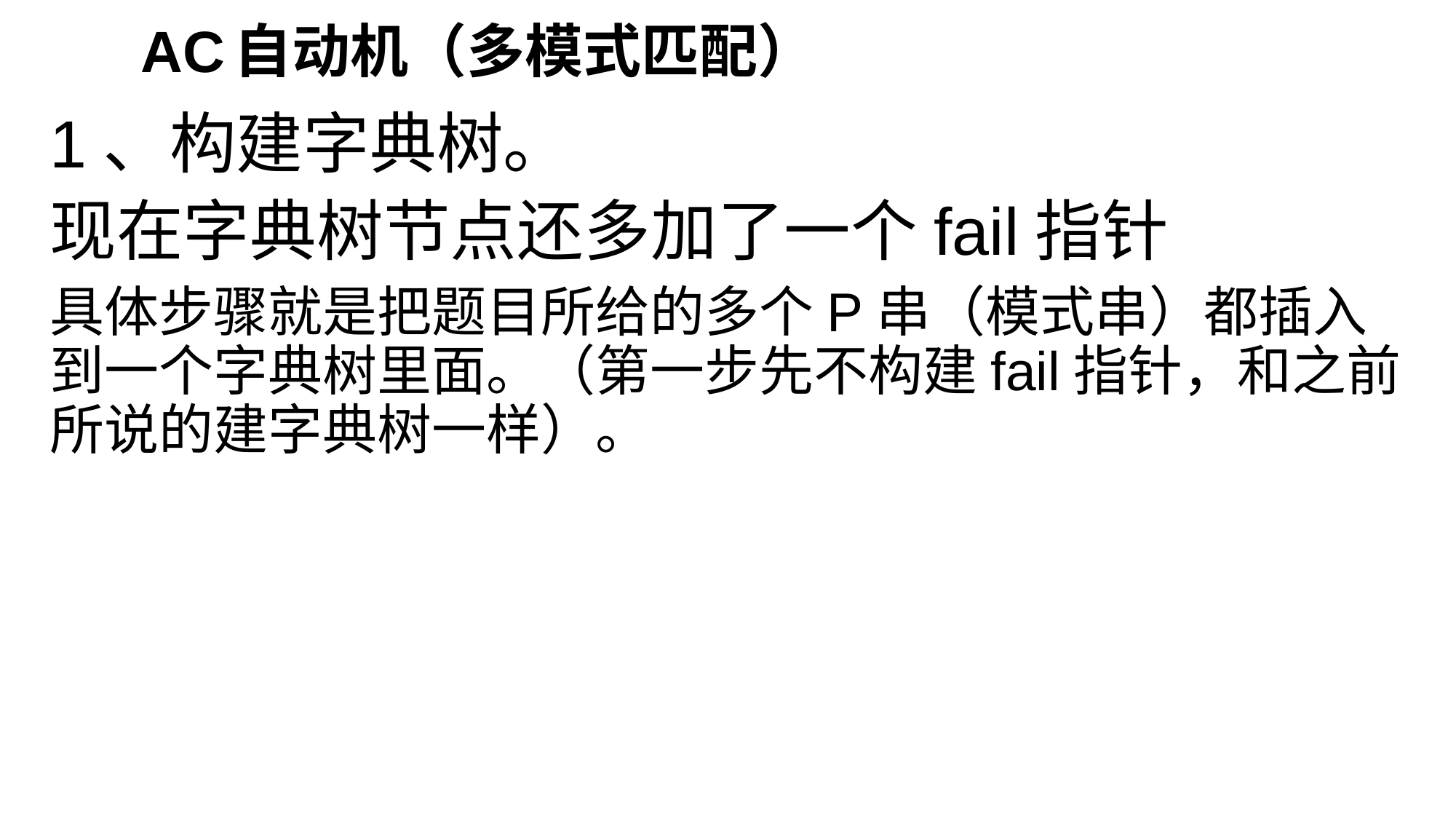

# AC自动机（多模式匹配）
1、构建字典树。
现在字典树节点还多加了一个fail指针
具体步骤就是把题目所给的多个P串（模式串）都插入到一个字典树里面。（第一步先不构建fail指针，和之前所说的建字典树一样）。